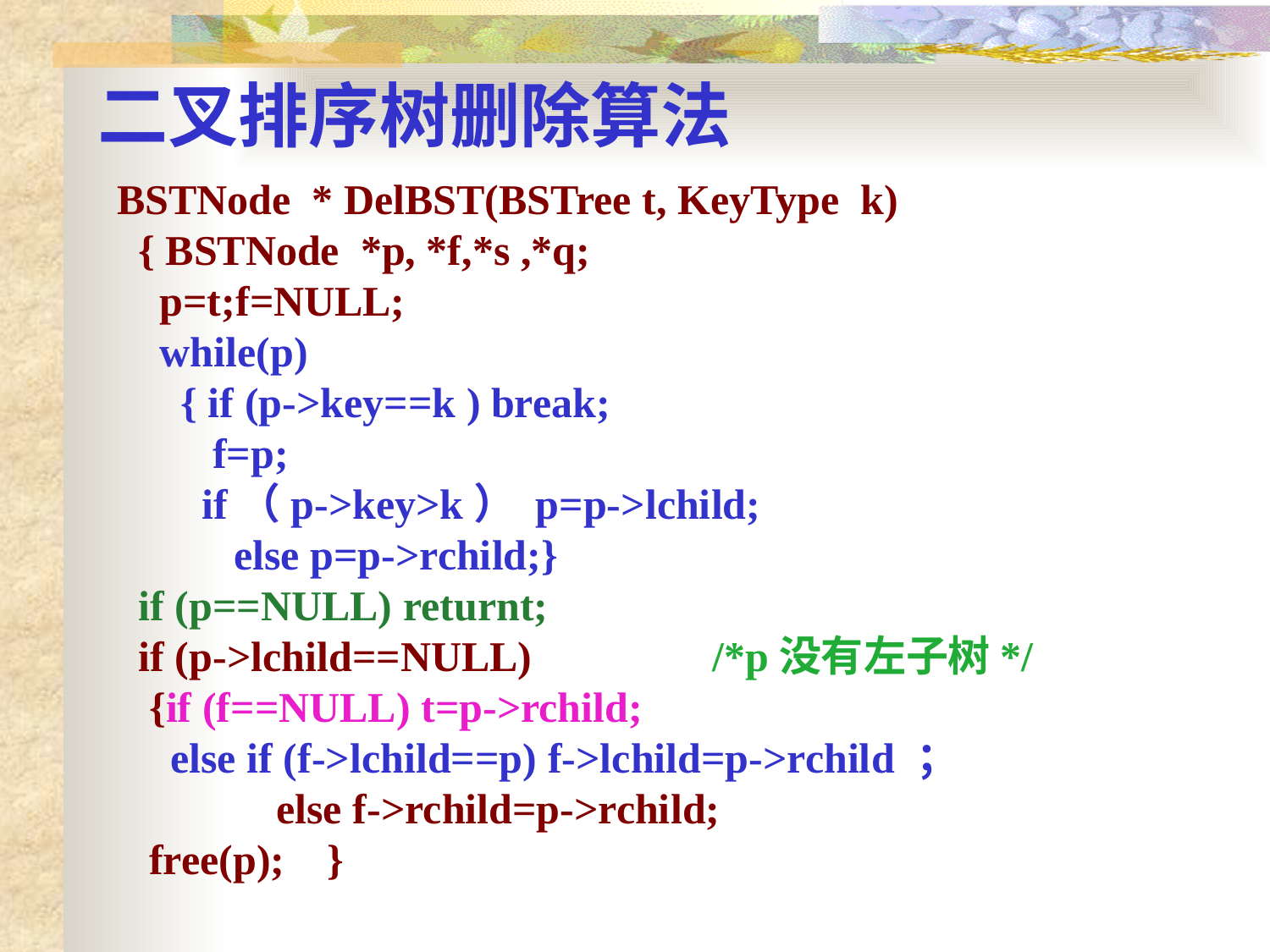

# 二叉排序树删除算法
BSTNode  * DelBST(BSTree t, KeyType  k)
  { BSTNode  *p, *f,*s ,*q;
    p=t;f=NULL;
    while(p)
      { if (p->key==k ) break;
         f=p;
        if（p->key>k） p=p->lchild;
           else p=p->rchild;}
  if (p==NULL) returnt;
  if (p->lchild==NULL)                 /*p没有左子树*/
   {if (f==NULL) t=p->rchild;
     else if (f->lchild==p) f->lchild=p->rchild ；
               else f->rchild=p->rchild;
   free(p);    }